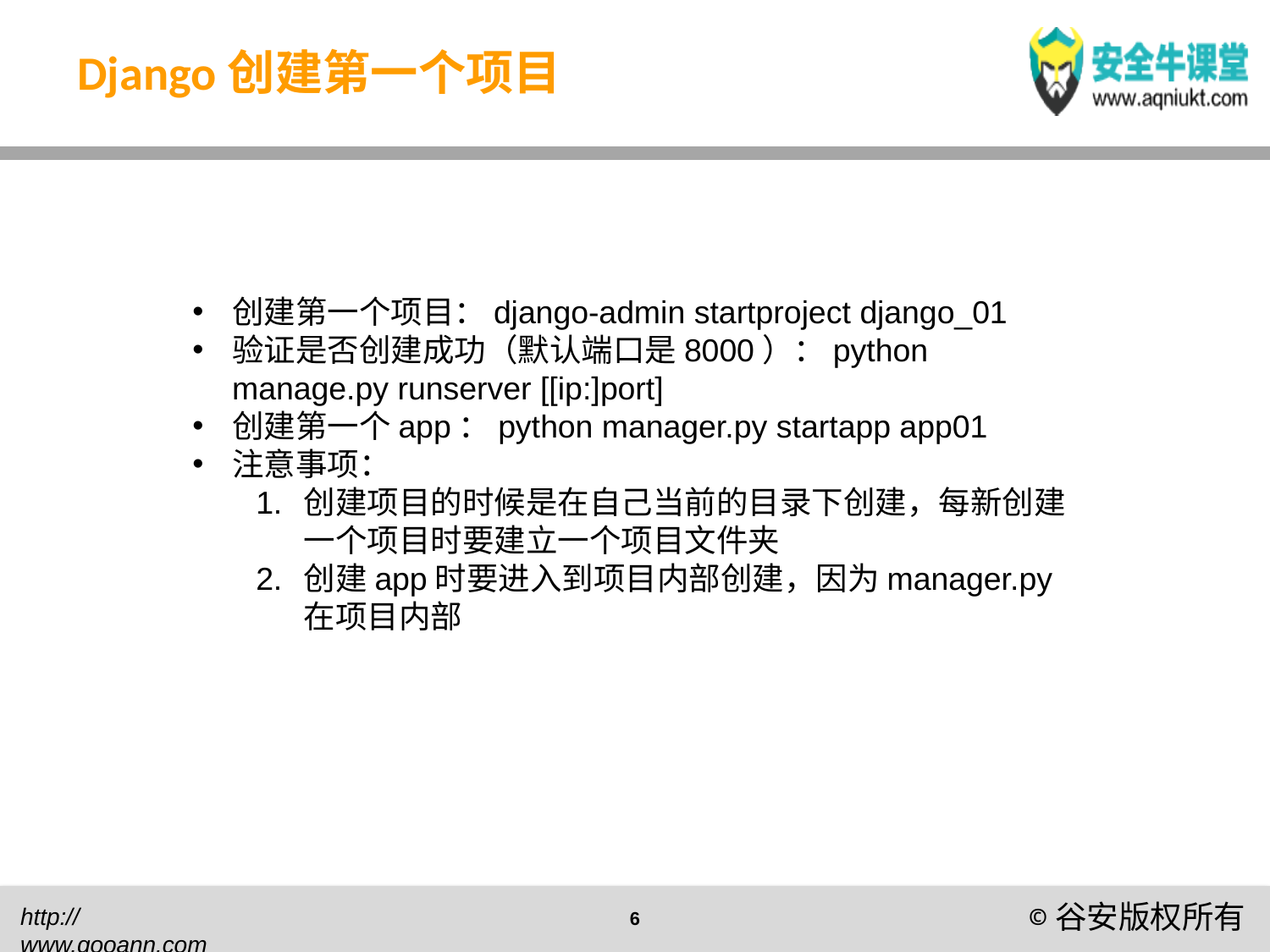

Django创建第一个项目
创建第一个项目：django-admin startproject django_01
验证是否创建成功（默认端口是8000）：python manage.py runserver [[ip:]port]
创建第一个app：python manager.py startapp app01
注意事项：
创建项目的时候是在自己当前的目录下创建，每新创建一个项目时要建立一个项目文件夹
创建app时要进入到项目内部创建，因为manager.py在项目内部